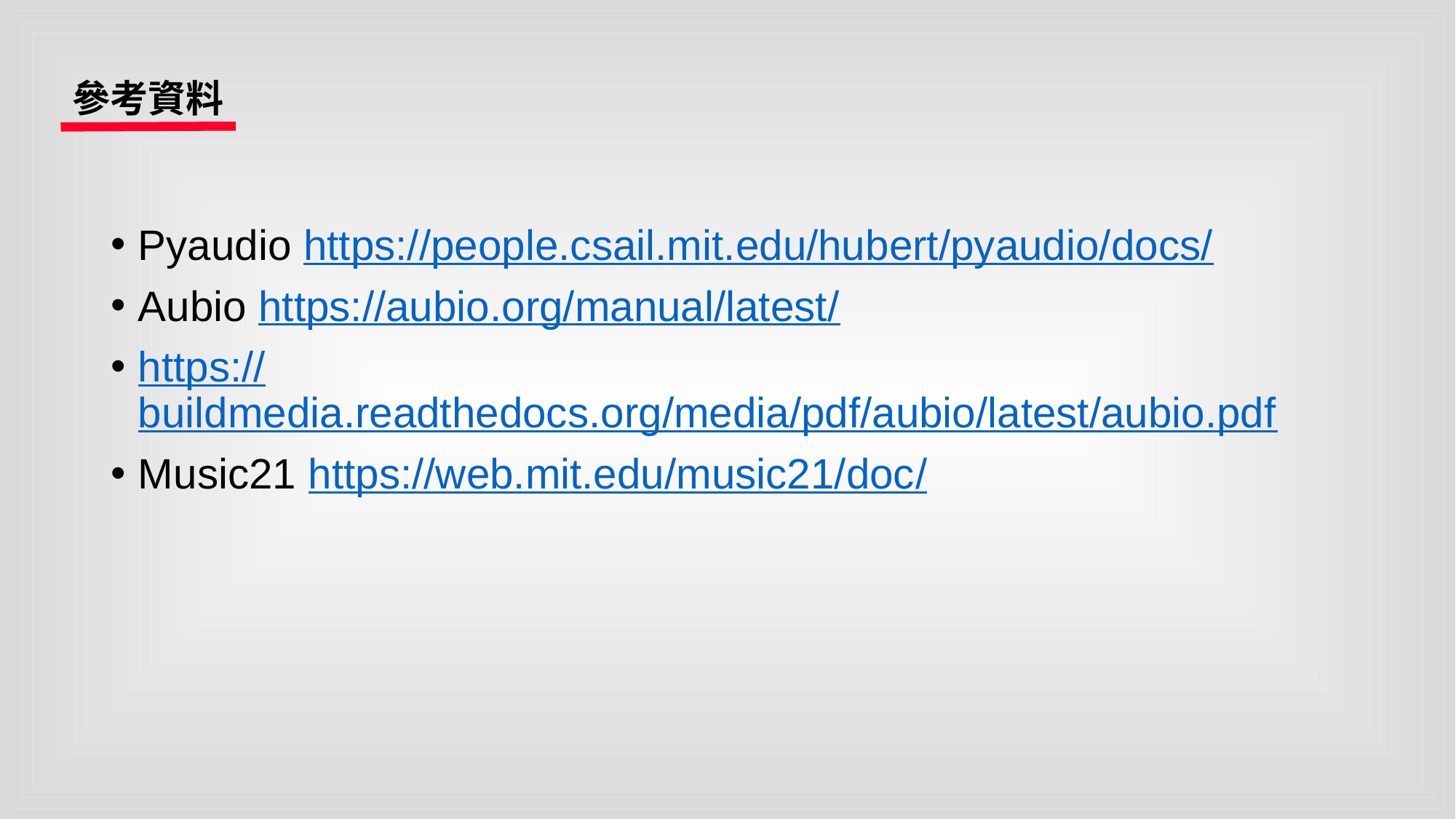

參考資料
Pyaudio https://people.csail.mit.edu/hubert/pyaudio/docs/
Aubio https://aubio.org/manual/latest/
https://buildmedia.readthedocs.org/media/pdf/aubio/latest/aubio.pdf
Music21 https://web.mit.edu/music21/doc/